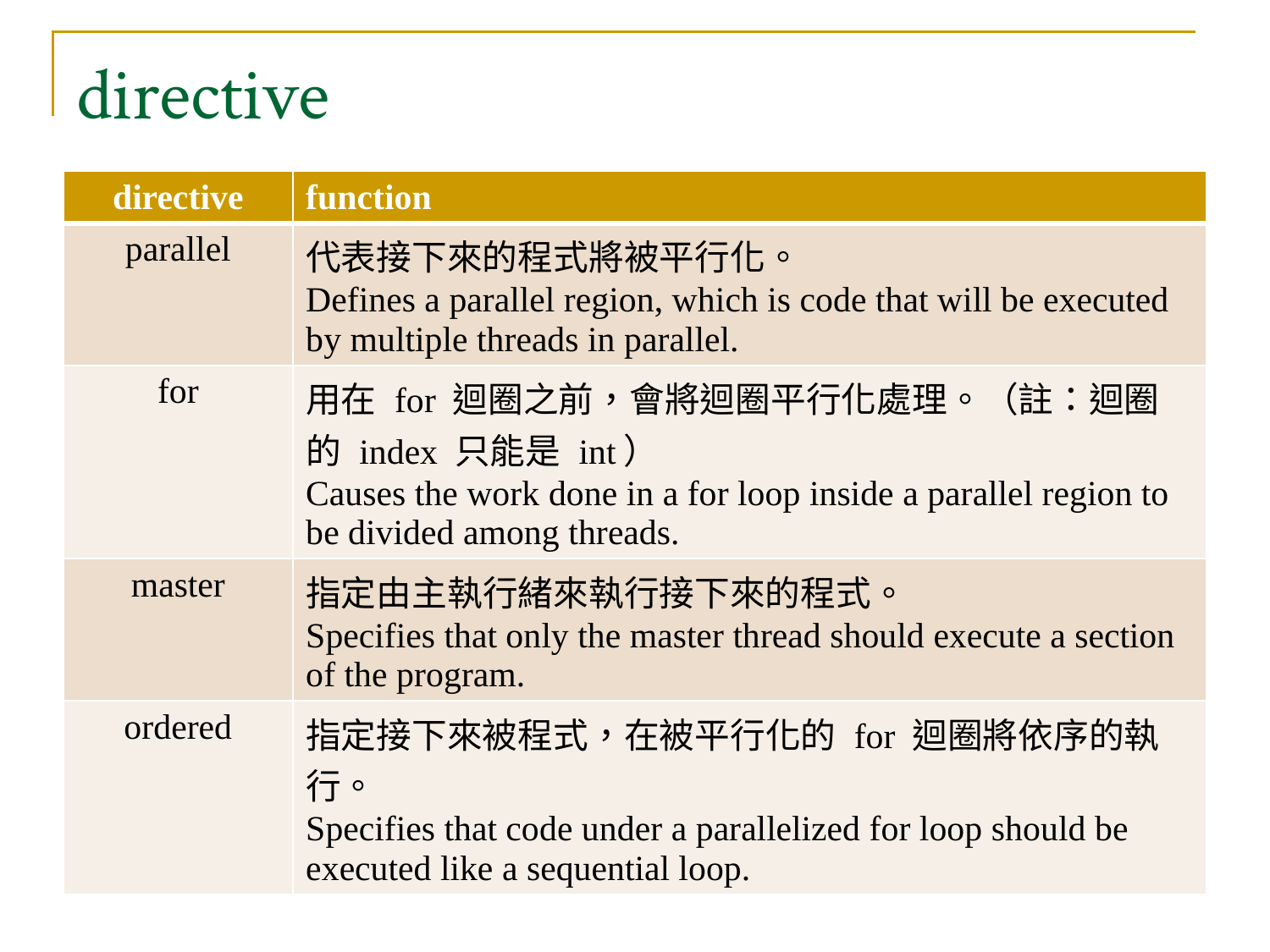

# directive
| directive | function |
| --- | --- |
| parallel | 代表接下來的程式將被平行化。 Defines a parallel region, which is code that will be executed by multiple threads in parallel. |
| for | 用在 for 迴圈之前，會將迴圈平行化處理。（註：迴圈的 index 只能是 int） Causes the work done in a for loop inside a parallel region to be divided among threads. |
| master | 指定由主執行緒來執行接下來的程式。 Specifies that only the master thread should execute a section of the program. |
| ordered | 指定接下來被程式，在被平行化的 for 迴圈將依序的執行。 Specifies that code under a parallelized for loop should be executed like a sequential loop. |